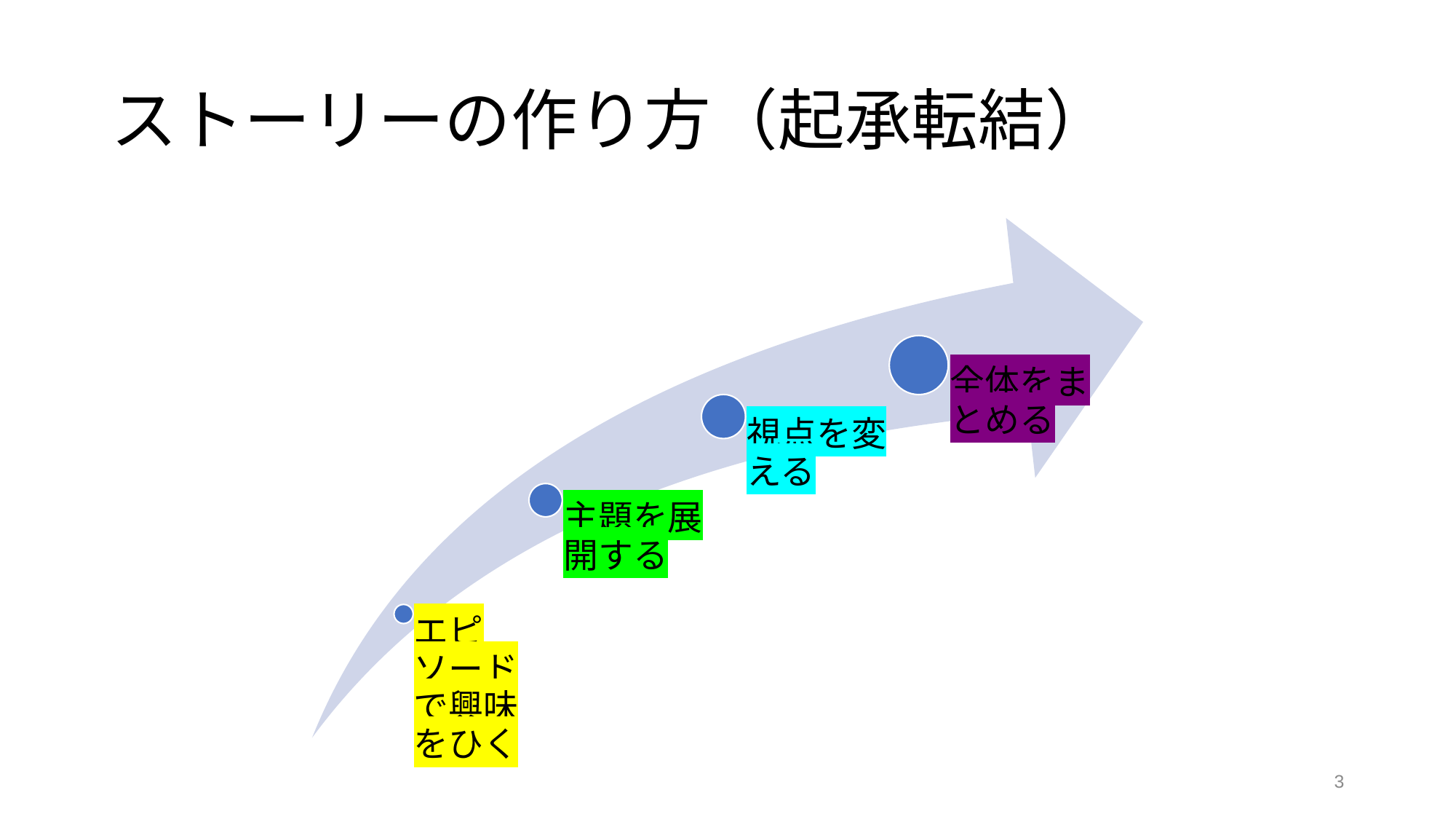

# ストーリーの作り方（起承転結）
エピソードで興味をひく
主題を展開する
視点を変える
全体をまとめる
3